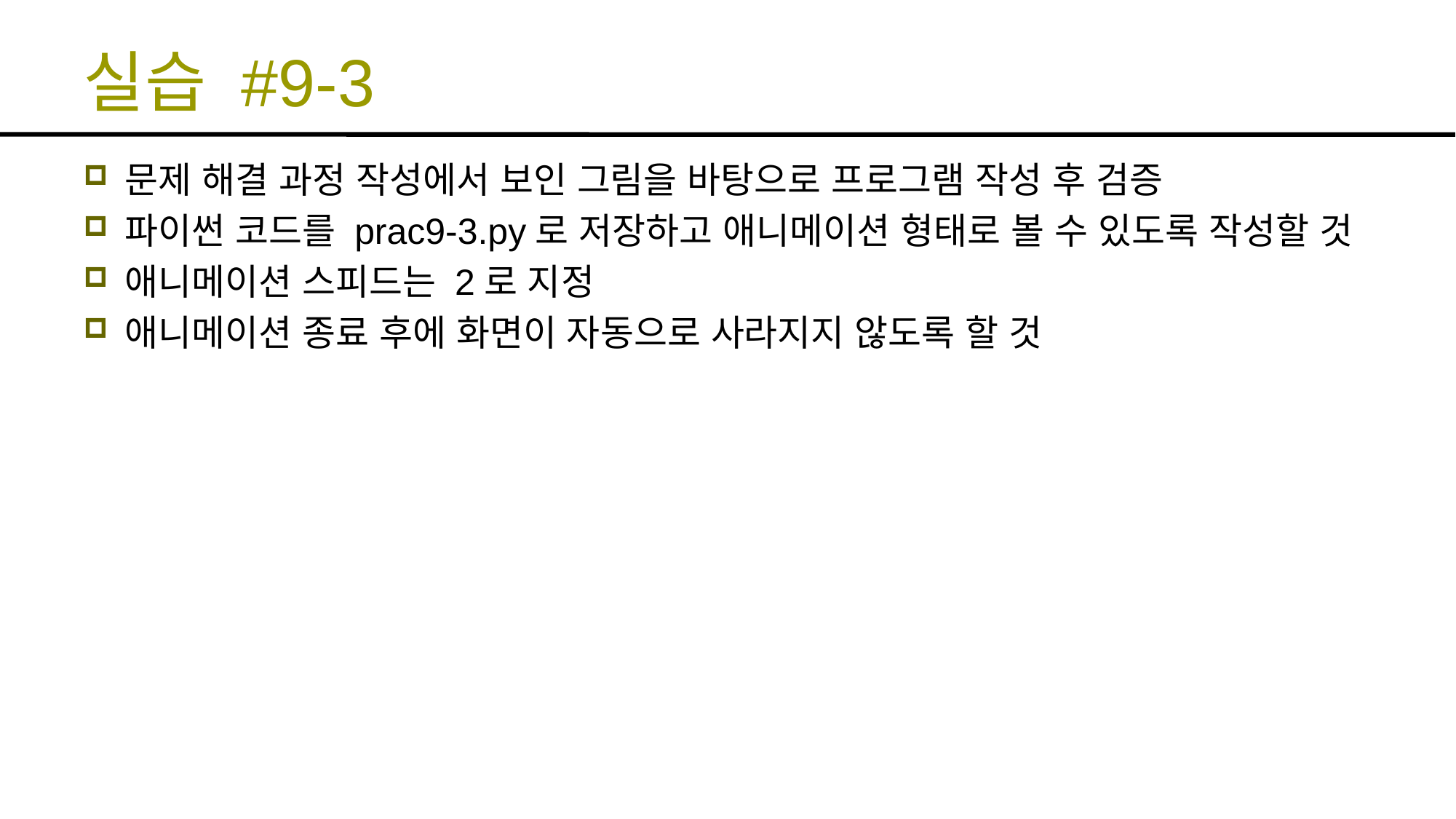

# 실습 #9-3
문제 해결 과정 작성에서 보인 그림을 바탕으로 프로그램 작성 후 검증
파이썬 코드를 prac9-3.py로 저장하고 애니메이션 형태로 볼 수 있도록 작성할 것
애니메이션 스피드는 2로 지정
애니메이션 종료 후에 화면이 자동으로 사라지지 않도록 할 것